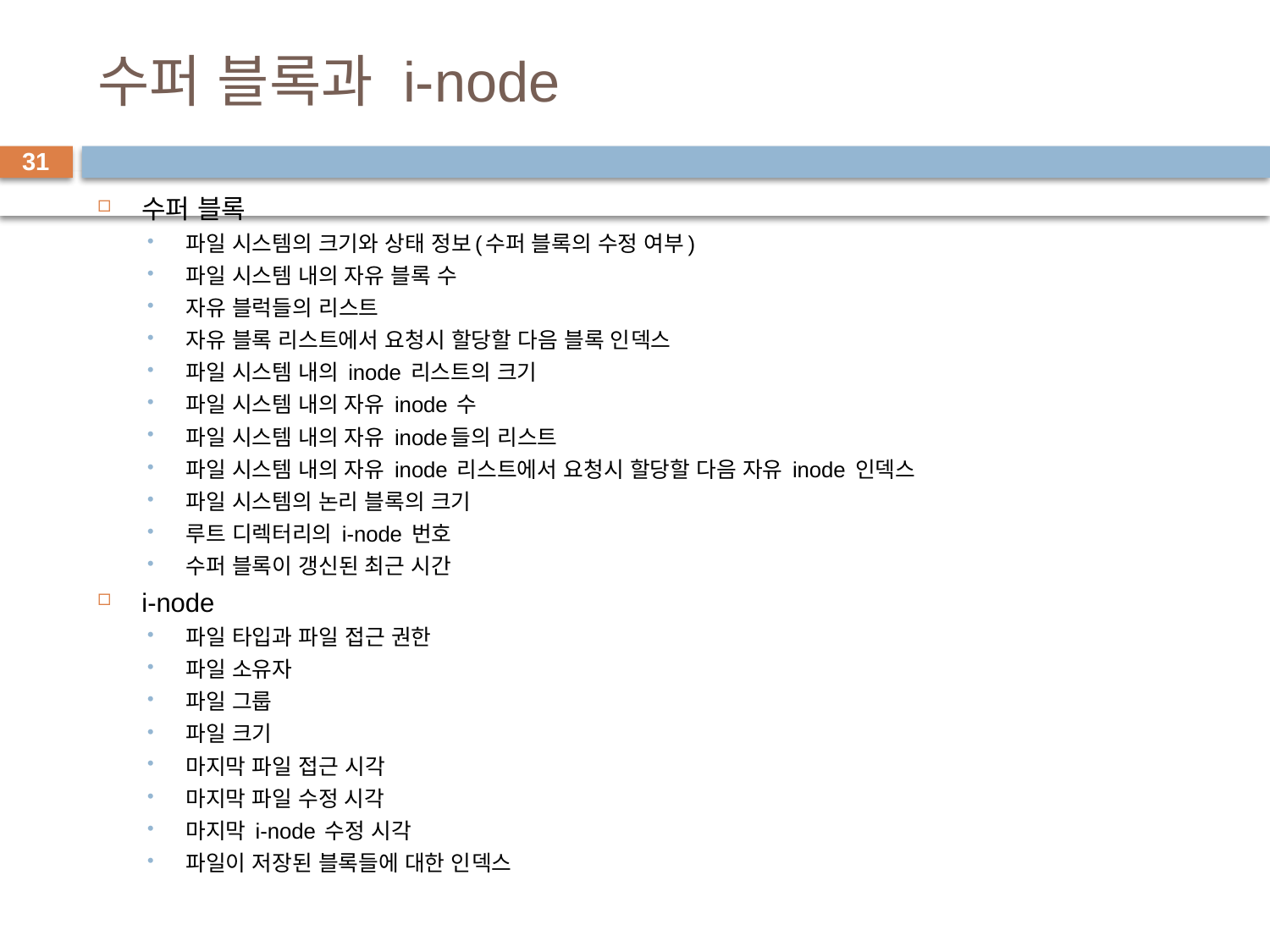

# 수퍼 블록과 i-node
31
수퍼 블록
파일 시스템의 크기와 상태 정보(수퍼 블록의 수정 여부)
파일 시스템 내의 자유 블록 수
자유 블럭들의 리스트
자유 블록 리스트에서 요청시 할당할 다음 블록 인덱스
파일 시스템 내의 inode 리스트의 크기
파일 시스템 내의 자유 inode 수
파일 시스템 내의 자유 inode들의 리스트
파일 시스템 내의 자유 inode 리스트에서 요청시 할당할 다음 자유 inode 인덱스
파일 시스템의 논리 블록의 크기
루트 디렉터리의 i-node 번호
수퍼 블록이 갱신된 최근 시간
i-node
파일 타입과 파일 접근 권한
파일 소유자
파일 그룹
파일 크기
마지막 파일 접근 시각
마지막 파일 수정 시각
마지막 i-node 수정 시각
파일이 저장된 블록들에 대한 인덱스